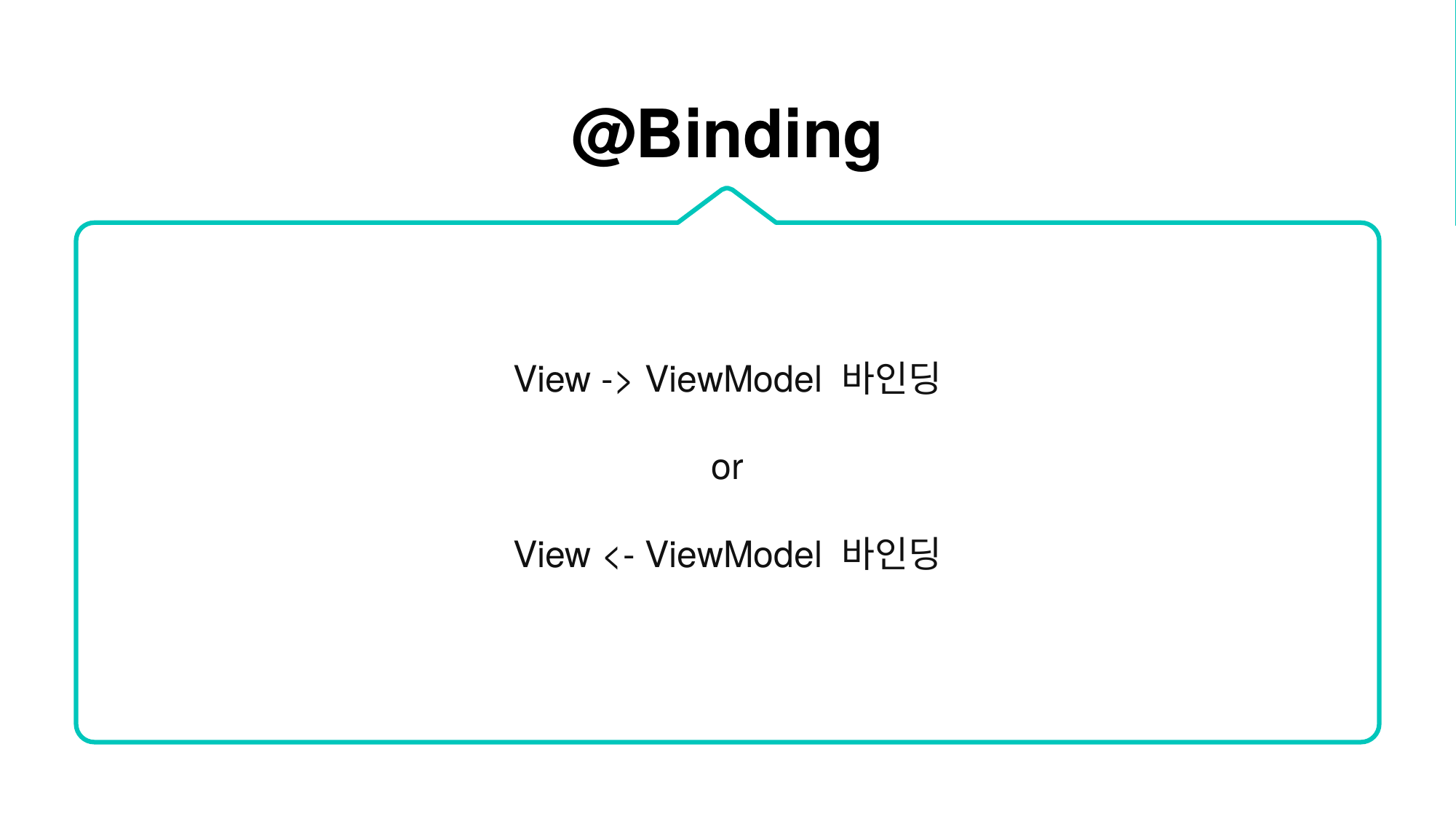

@Binding

View -> ViewModel 바인딩
or
View <- ViewModel 바인딩